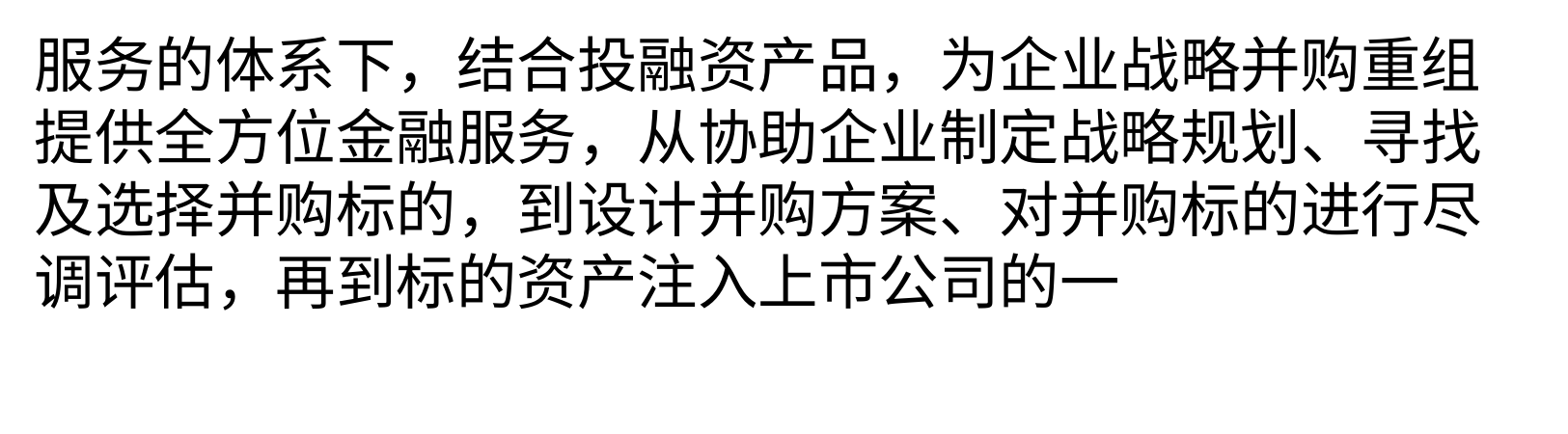

服务的体系下，结合投融资产品，为企业战略并购重组提供全方位金融服务，从协助企业制定战略规划、寻找及选择并购标的，到设计并购方案、对并购标的进行尽调评估，再到标的资产注入上市公司的一